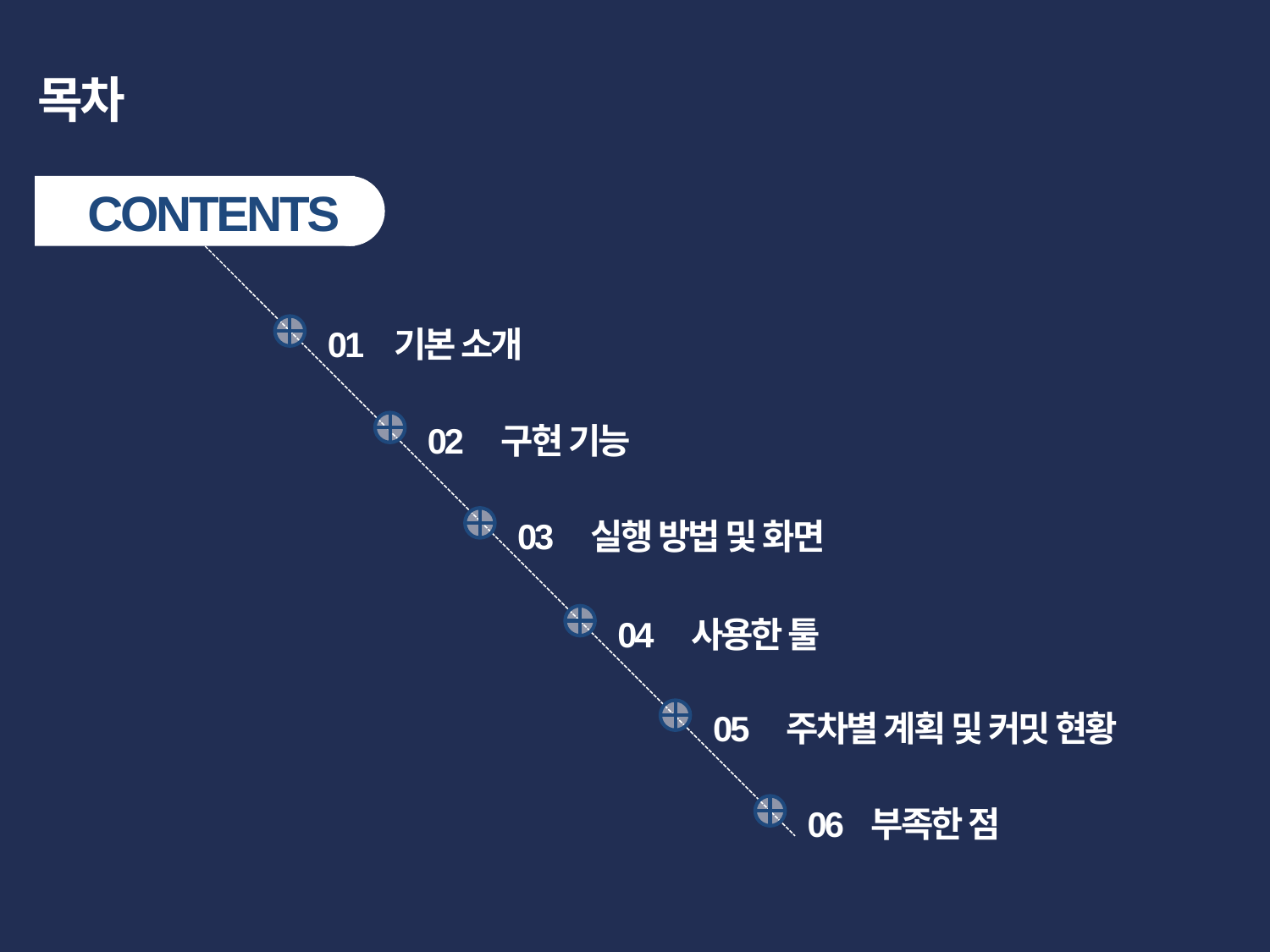

목차

CONTENTS

01   기본 소개

02    구현 기능

03    실행 방법 및 화면

04    사용한 툴

05    주차별 계획 및 커밋 현황

06	부족한 점